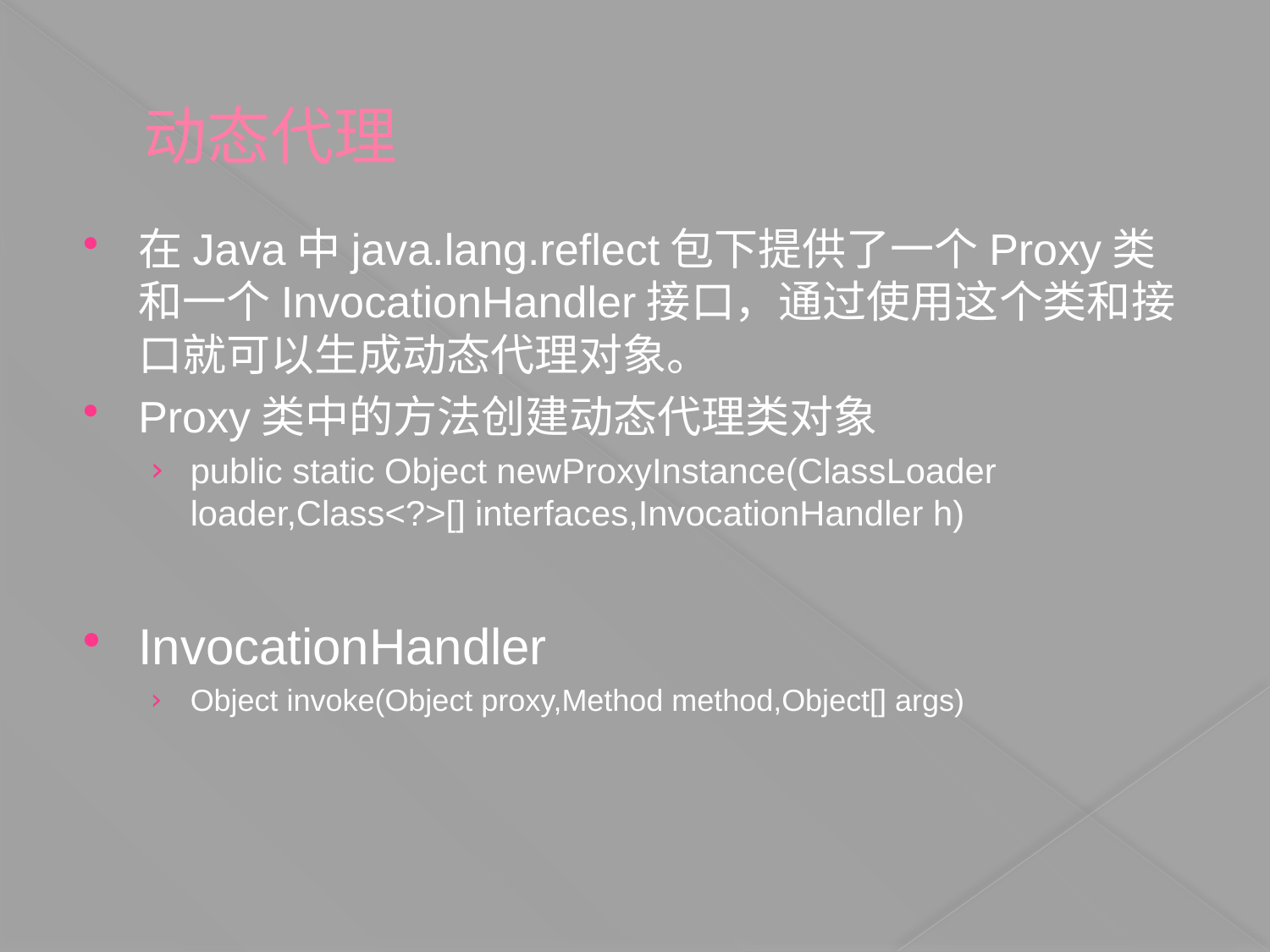

# 动态代理
在Java中java.lang.reflect包下提供了一个Proxy类和一个InvocationHandler接口，通过使用这个类和接口就可以生成动态代理对象。
Proxy类中的方法创建动态代理类对象
public static Object newProxyInstance(ClassLoader loader,Class<?>[] interfaces,InvocationHandler h)

InvocationHandler
Object invoke(Object proxy,Method method,Object[] args)